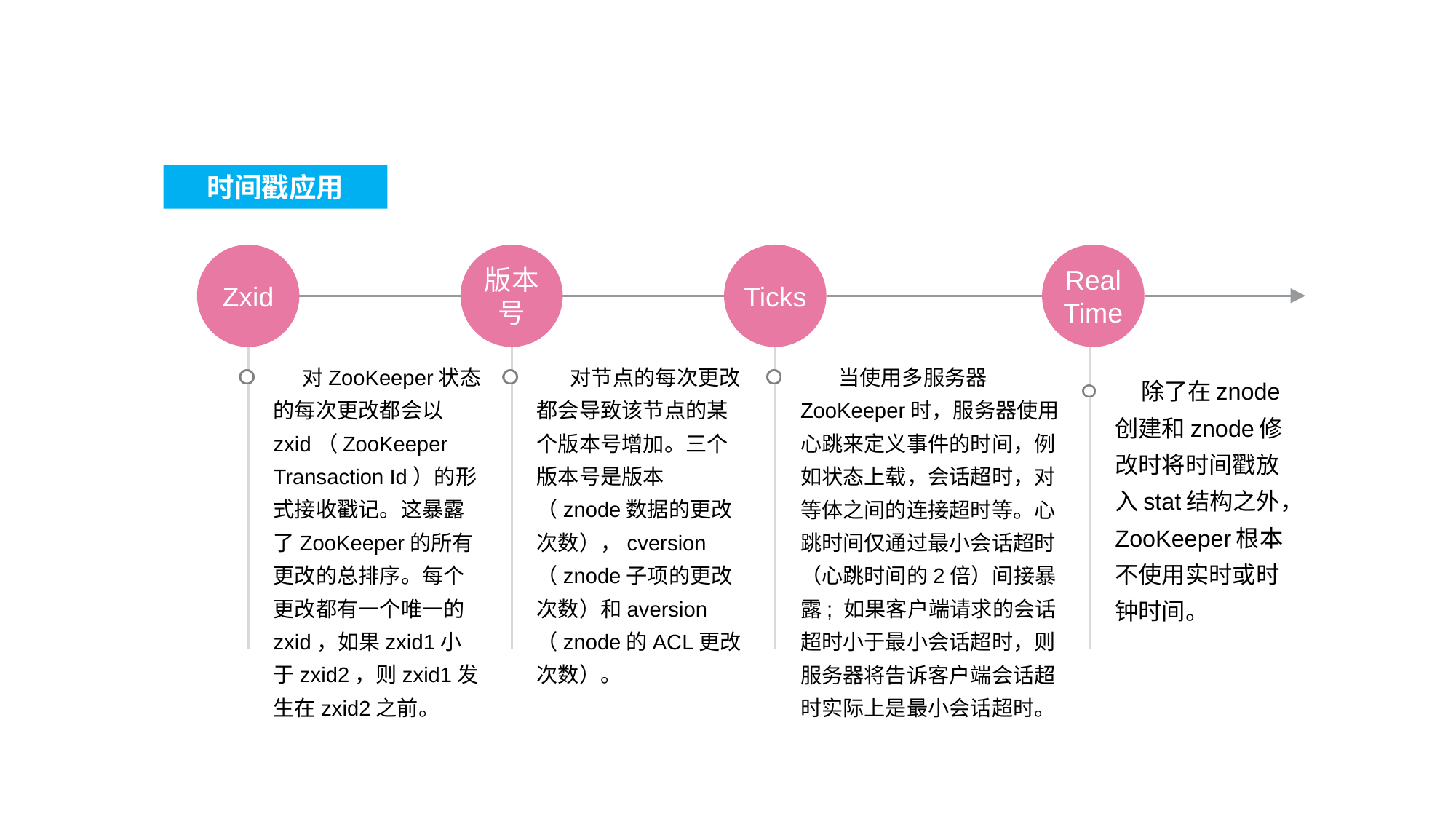

第二章    Zookeeper 数据类型
时间戳应用
Zxid
版本号
Ticks
Real
Time
     对ZooKeeper状态的每次更改都会以zxid（ZooKeeper Transaction Id）的形式接收戳记。这暴露了ZooKeeper的所有更改的总排序。每个更改都有一个唯一的zxid，如果zxid1小于zxid2，则zxid1发生在zxid2之前。
      对节点的每次更改都会导致该节点的某个版本号增加。三个版本号是版本（znode数据的更改次数），cversion（znode子项的更改次数）和aversion（znode的ACL更改次数）。
       当使用多服务器ZooKeeper时，服务器使用心跳来定义事件的时间，例如状态上载，会话超时，对等体之间的连接超时等。心跳时间仅通过最小会话超时（心跳时间的2倍）间接暴露; 如果客户端请求的会话超时小于最小会话超时，则服务器将告诉客户端会话超时实际上是最小会话超时。
    除了在znode创建和znode修改时将时间戳放入stat结构之外，ZooKeeper根本不使用实时或时钟时间。